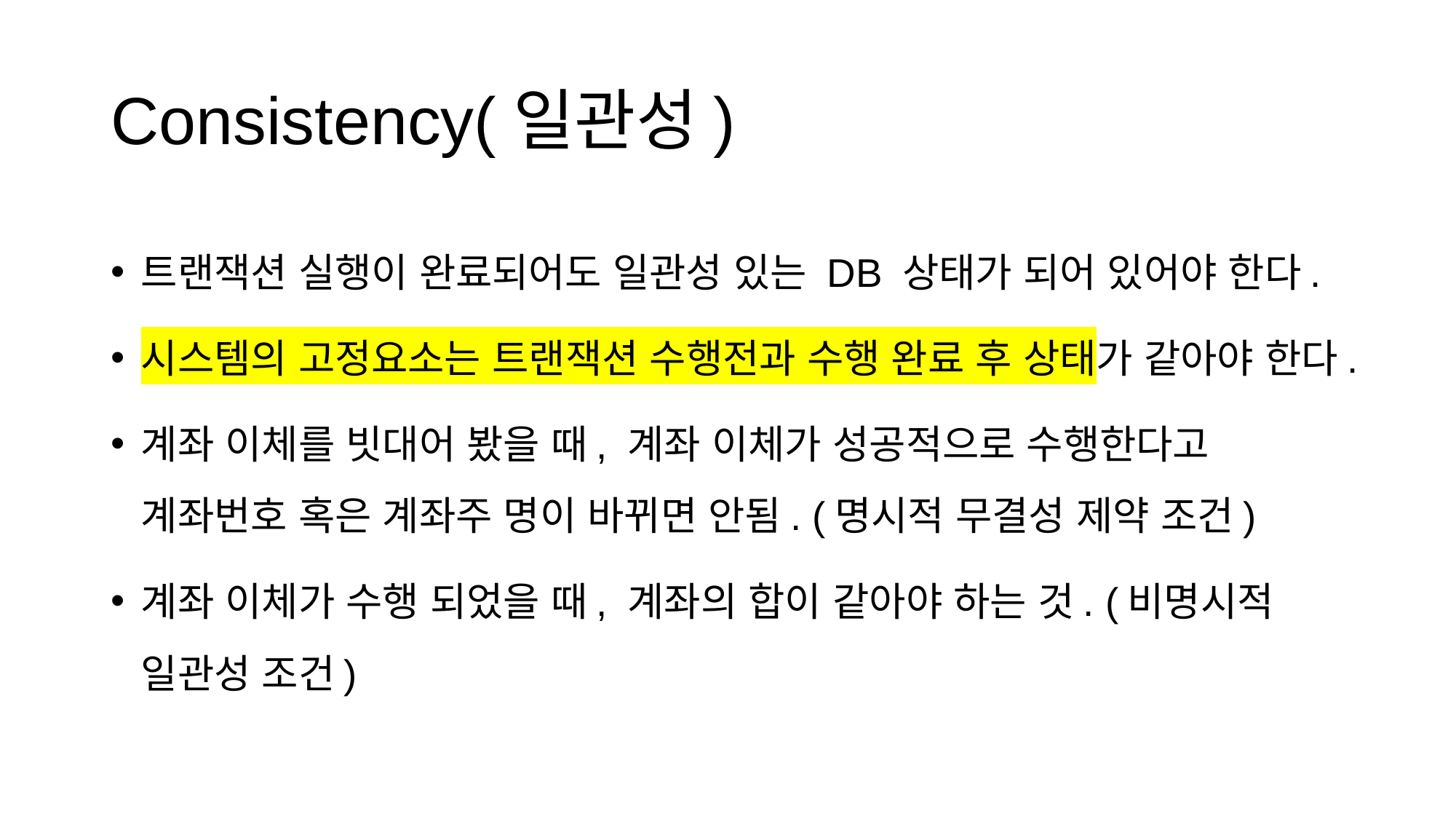

# Consistency(일관성)
트랜잭션 실행이 완료되어도 일관성 있는 DB 상태가 되어 있어야 한다.
시스템의 고정요소는 트랜잭션 수행전과 수행 완료 후 상태가 같아야 한다.
계좌 이체를 빗대어 봤을 때, 계좌 이체가 성공적으로 수행한다고 계좌번호 혹은 계좌주 명이 바뀌면 안됨. (명시적 무결성 제약 조건)
계좌 이체가 수행 되었을 때, 계좌의 합이 같아야 하는 것. (비명시적 일관성 조건)